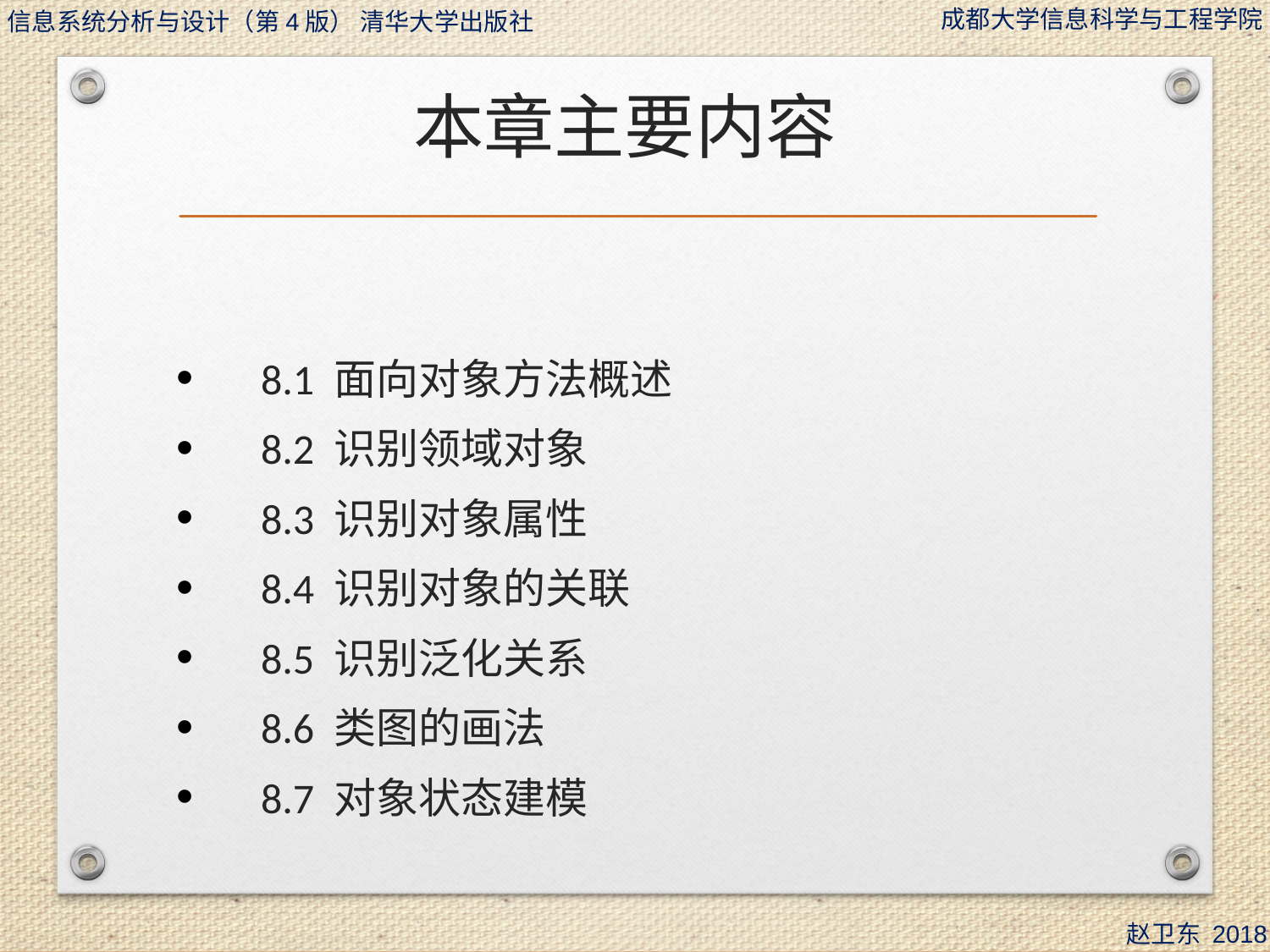

# 本章主要内容
8.1 面向对象方法概述
8.2 识别领域对象
8.3 识别对象属性
8.4 识别对象的关联
8.5 识别泛化关系
8.6 类图的画法
8.7 对象状态建模